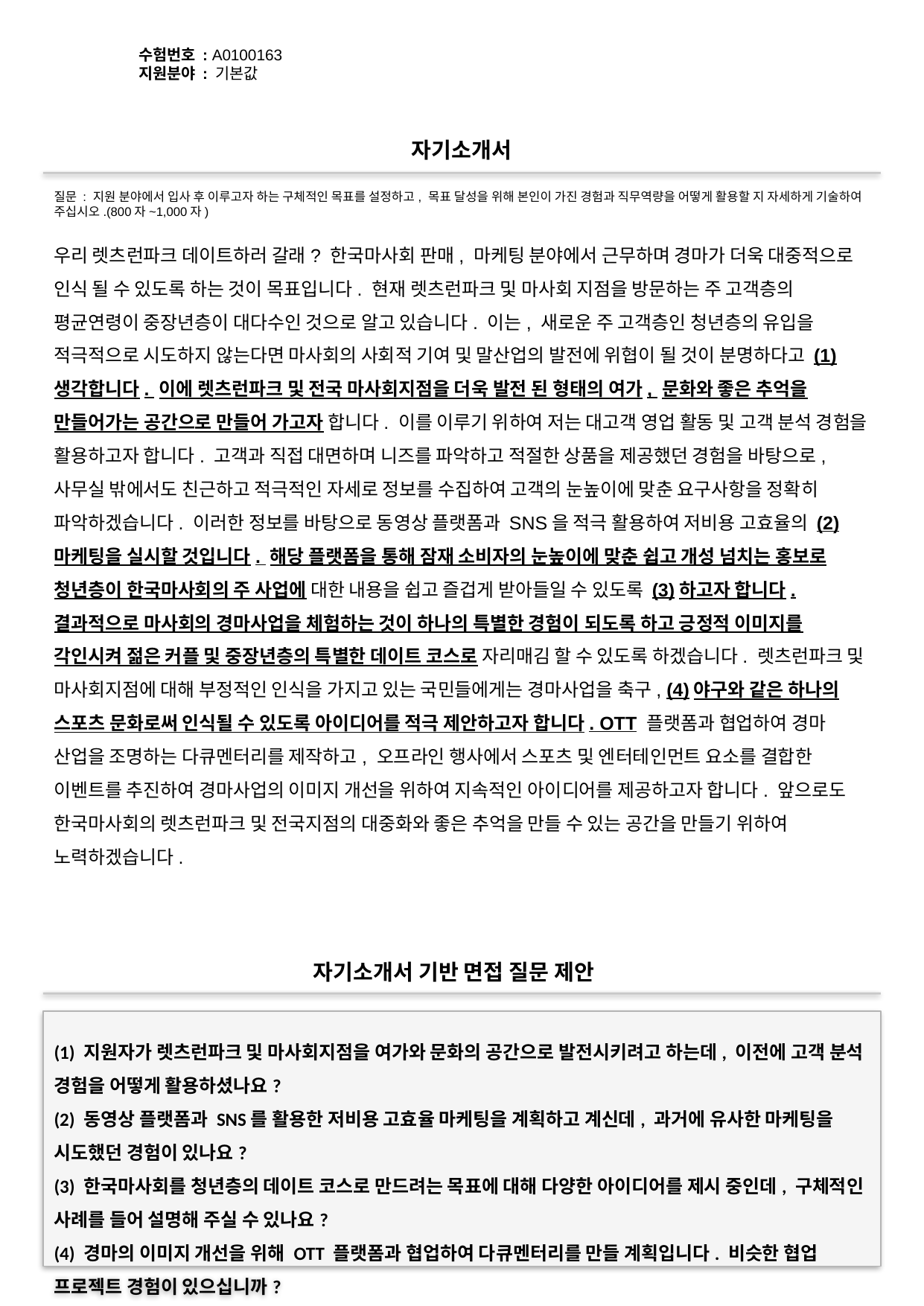

수험번호 : A0100163
지원분야 : 기본값
#

자기소개서

질문 : 지원 분야에서 입사 후 이루고자 하는 구체적인 목표를 설정하고, 목표 달성을 위해 본인이 가진 경험과 직무역량을 어떻게 활용할 지 자세하게 기술하여 주십시오.(800자~1,000자)

우리 렛츠런파크 데이트하러 갈래? 한국마사회 판매, 마케팅 분야에서 근무하며 경마가 더욱 대중적으로 인식 될 수 있도록 하는 것이 목표입니다. 현재 렛츠런파크 및 마사회 지점을 방문하는 주 고객층의 평균연령이 중장년층이 대다수인 것으로 알고 있습니다. 이는, 새로운 주 고객층인 청년층의 유입을 적극적으로 시도하지 않는다면 마사회의 사회적 기여 및 말산업의 발전에 위협이 될 것이 분명하다고 (1)생각합니다. 이에 렛츠런파크 및 전국 마사회지점을 더욱 발전 된 형태의 여가, 문화와 좋은 추억을 만들어가는 공간으로 만들어 가고자 합니다. 이를 이루기 위하여 저는 대고객 영업 활동 및 고객 분석 경험을 활용하고자 합니다. 고객과 직접 대면하며 니즈를 파악하고 적절한 상품을 제공했던 경험을 바탕으로, 사무실 밖에서도 친근하고 적극적인 자세로 정보를 수집하여 고객의 눈높이에 맞춘 요구사항을 정확히 파악하겠습니다. 이러한 정보를 바탕으로 동영상 플랫폼과 SNS을 적극 활용하여 저비용 고효율의 (2)마케팅을 실시할 것입니다. 해당 플랫폼을 통해 잠재 소비자의 눈높이에 맞춘 쉽고 개성 넘치는 홍보로 청년층이 한국마사회의 주 사업에 대한 내용을 쉽고 즐겁게 받아들일 수 있도록 (3)하고자 합니다. 결과적으로 마사회의 경마사업을 체험하는 것이 하나의 특별한 경험이 되도록 하고 긍정적 이미지를 각인시켜 젊은 커플 및 중장년층의 특별한 데이트 코스로 자리매김 할 수 있도록 하겠습니다. 렛츠런파크 및 마사회지점에 대해 부정적인 인식을 가지고 있는 국민들에게는 경마사업을 축구, (4)야구와 같은 하나의 스포츠 문화로써 인식될 수 있도록 아이디어를 적극 제안하고자 합니다. OTT 플랫폼과 협업하여 경마 산업을 조명하는 다큐멘터리를 제작하고, 오프라인 행사에서 스포츠 및 엔터테인먼트 요소를 결합한 이벤트를 추진하여 경마사업의 이미지 개선을 위하여 지속적인 아이디어를 제공하고자 합니다. 앞으로도 한국마사회의 렛츠런파크 및 전국지점의 대중화와 좋은 추억을 만들 수 있는 공간을 만들기 위하여 노력하겠습니다.

자기소개서 기반 면접 질문 제안

(1) 지원자가 렛츠런파크 및 마사회지점을 여가와 문화의 공간으로 발전시키려고 하는데, 이전에 고객 분석 경험을 어떻게 활용하셨나요?
(2) 동영상 플랫폼과 SNS를 활용한 저비용 고효율 마케팅을 계획하고 계신데, 과거에 유사한 마케팅을 시도했던 경험이 있나요?
(3) 한국마사회를 청년층의 데이트 코스로 만드려는 목표에 대해 다양한 아이디어를 제시 중인데, 구체적인 사례를 들어 설명해 주실 수 있나요?
(4) 경마의 이미지 개선을 위해 OTT 플랫폼과 협업하여 다큐멘터리를 만들 계획입니다. 비슷한 협업 프로젝트 경험이 있으십니까?